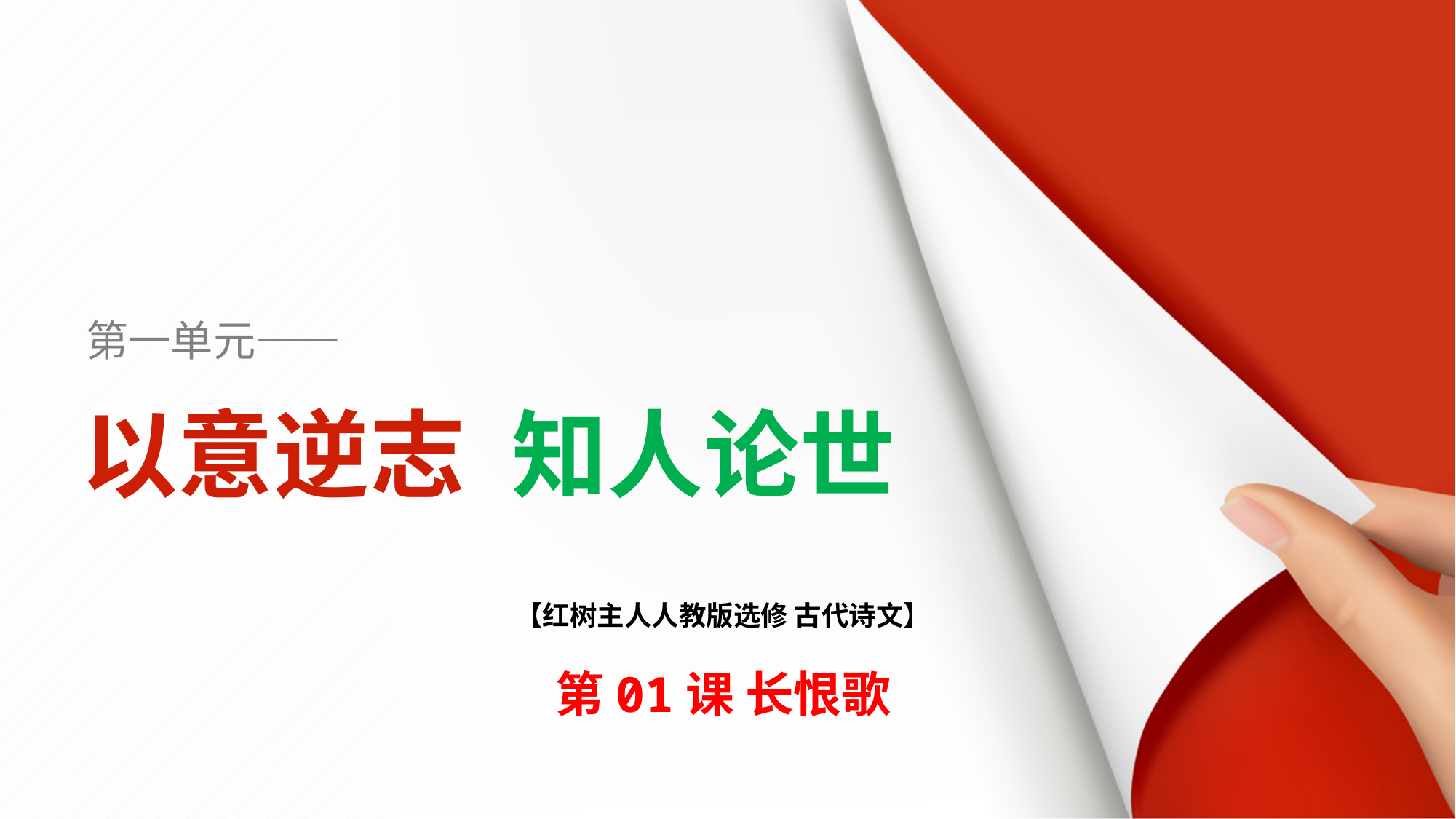

第一单元——
以意逆志  知人论世
【红树主人人教版选修 古代诗文】

第01课 长恨歌